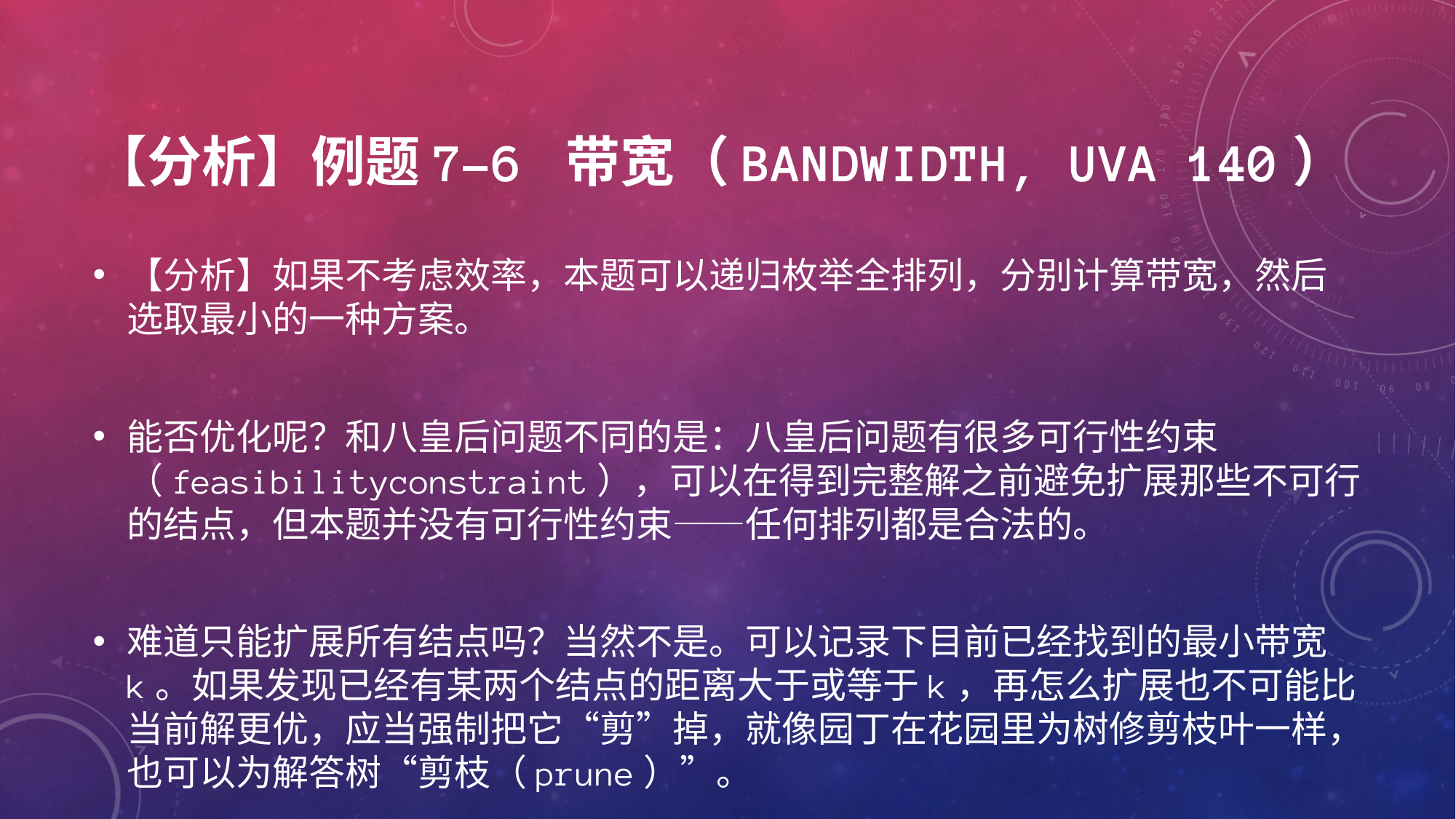

# 【分析】例题7-6 带宽（Bandwidth, UVa 140）
【分析】如果不考虑效率，本题可以递归枚举全排列，分别计算带宽，然后选取最小的一种方案。

能否优化呢？和八皇后问题不同的是：八皇后问题有很多可行性约束（feasibilityconstraint），可以在得到完整解之前避免扩展那些不可行的结点，但本题并没有可行性约束——任何排列都是合法的。

难道只能扩展所有结点吗？当然不是。可以记录下目前已经找到的最小带宽k。如果发现已经有某两个结点的距离大于或等于k，再怎么扩展也不可能比当前解更优，应当强制把它“剪”掉，就像园丁在花园里为树修剪枝叶一样，也可以为解答树“剪枝（prune）”。